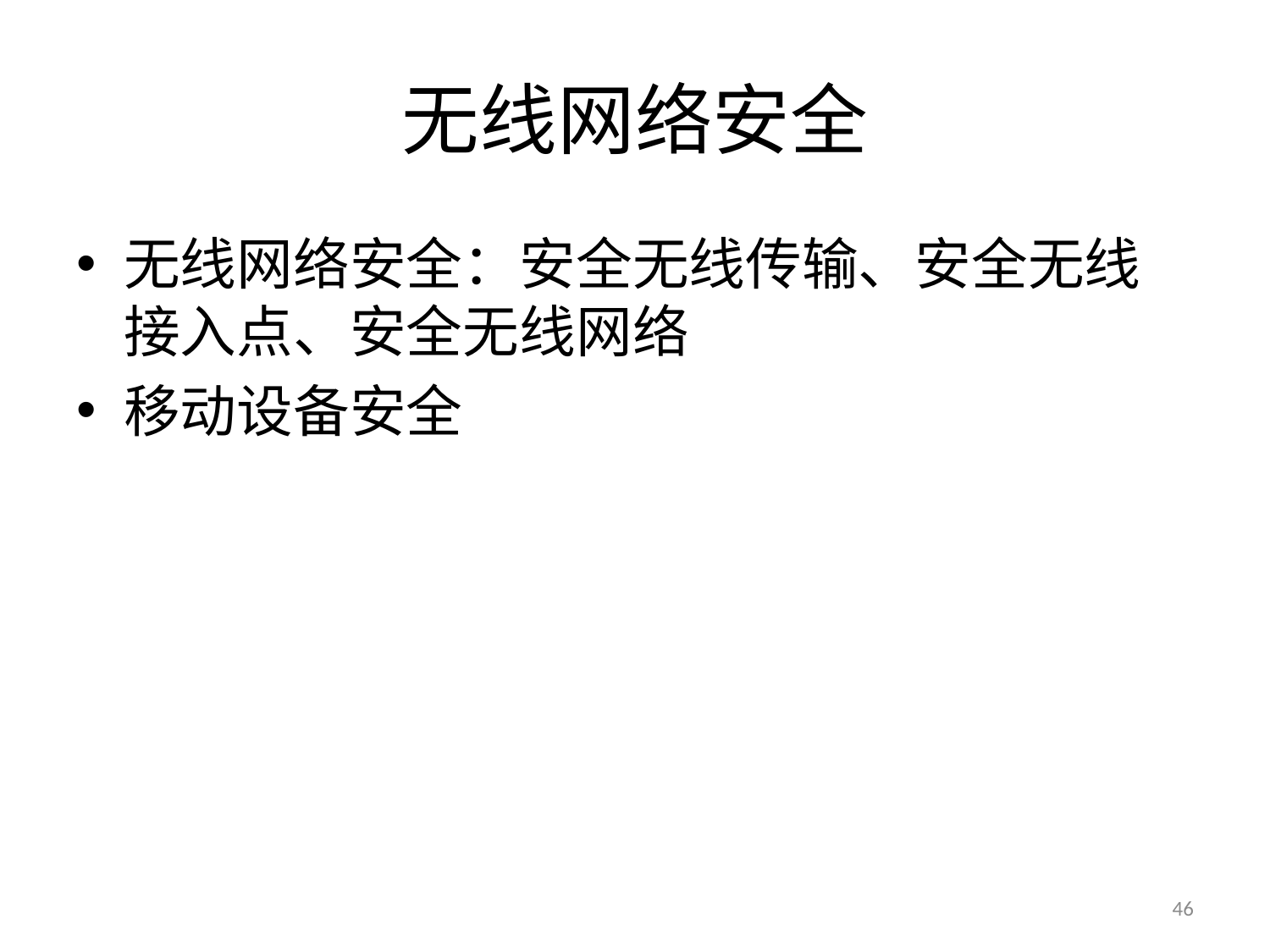

# 无线网络安全
无线网络安全：安全无线传输、安全无线接入点、安全无线网络
移动设备安全
46